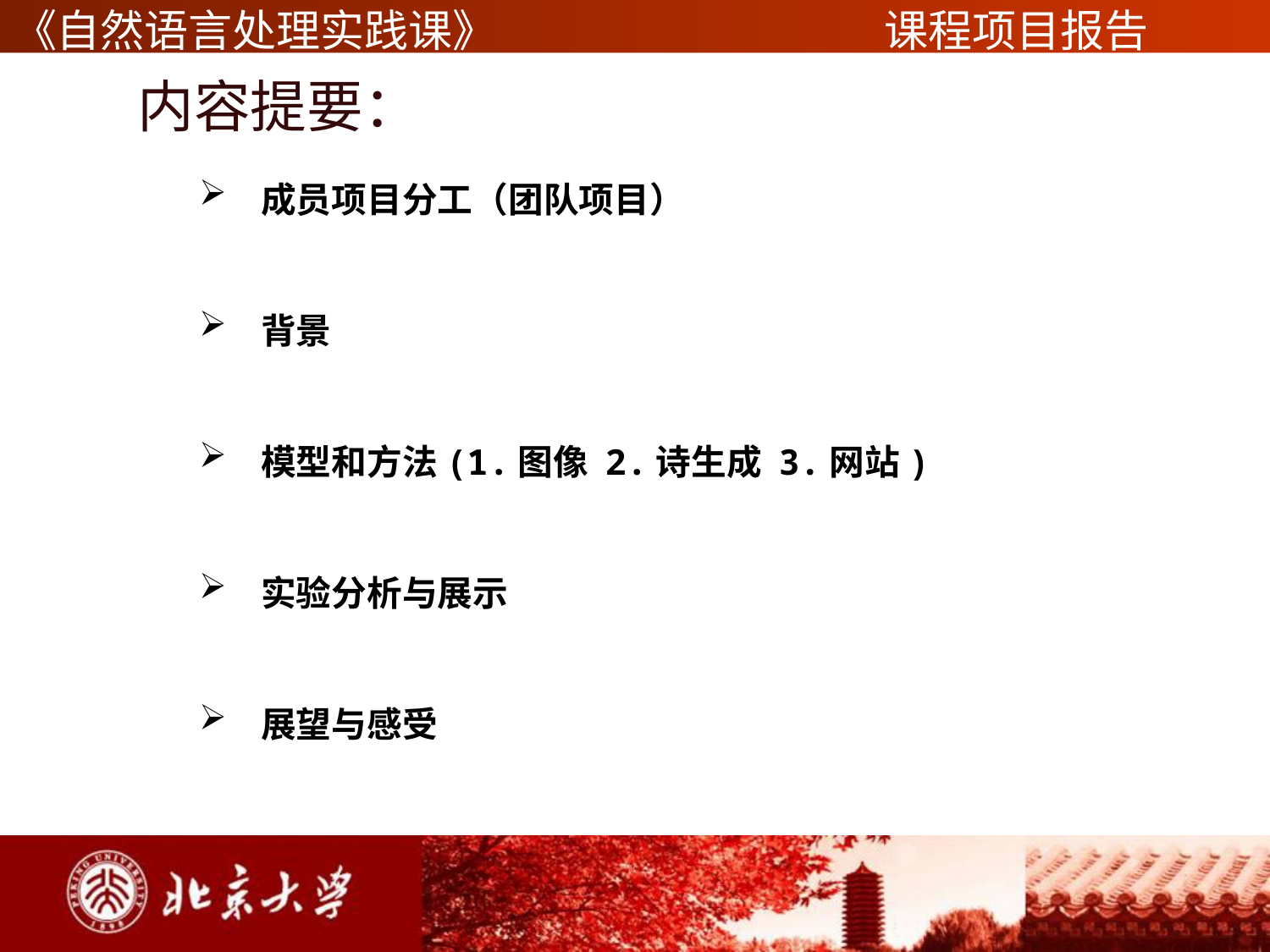

# 内容提要：
成员项目分工（团队项目）
背景
模型和方法(1.图像 2.诗生成 3.网站)
实验分析与展示
展望与感受